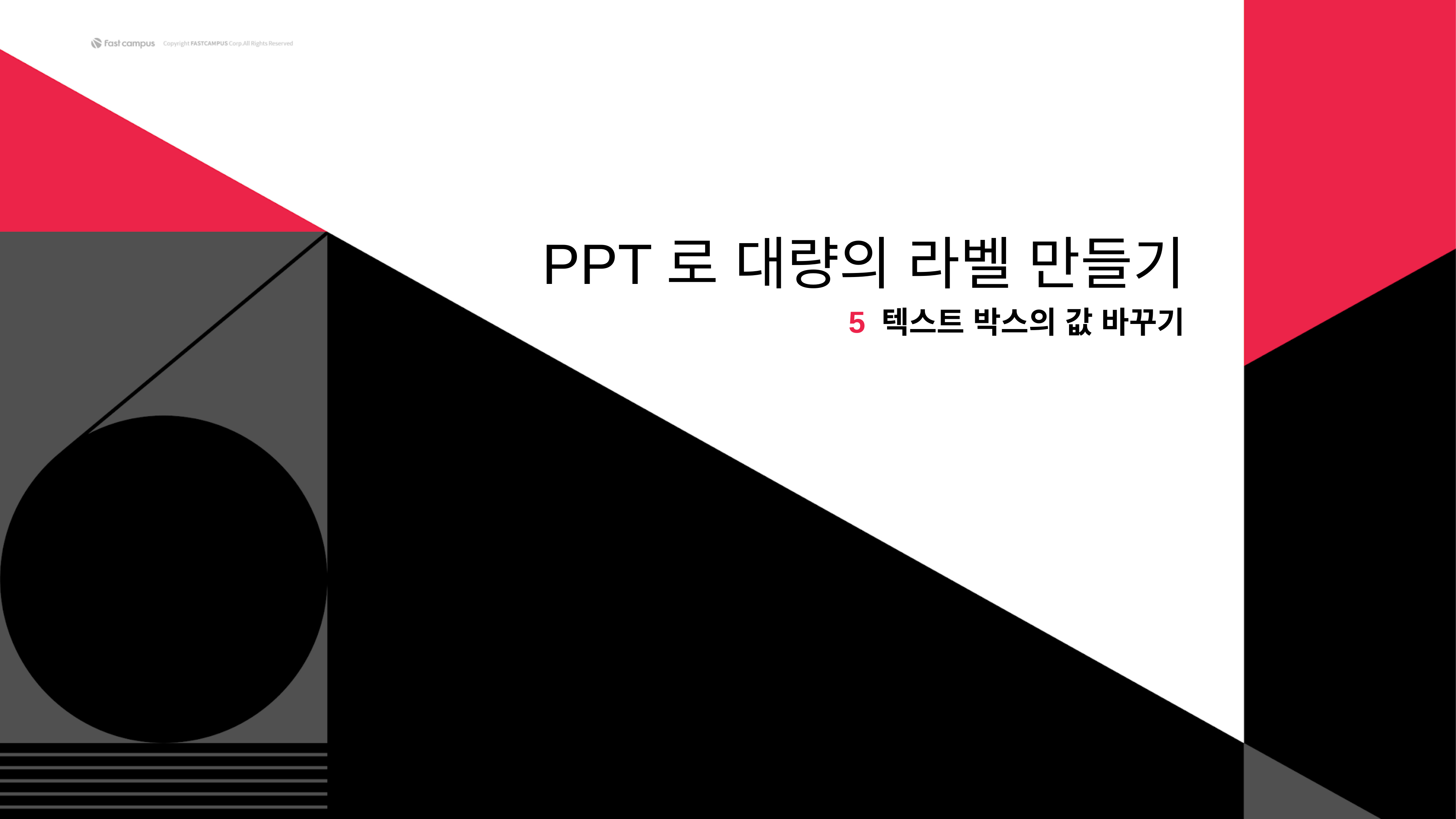

# PPT로 대량의 라벨 만들기
5
텍스트 박스의 값 바꾸기